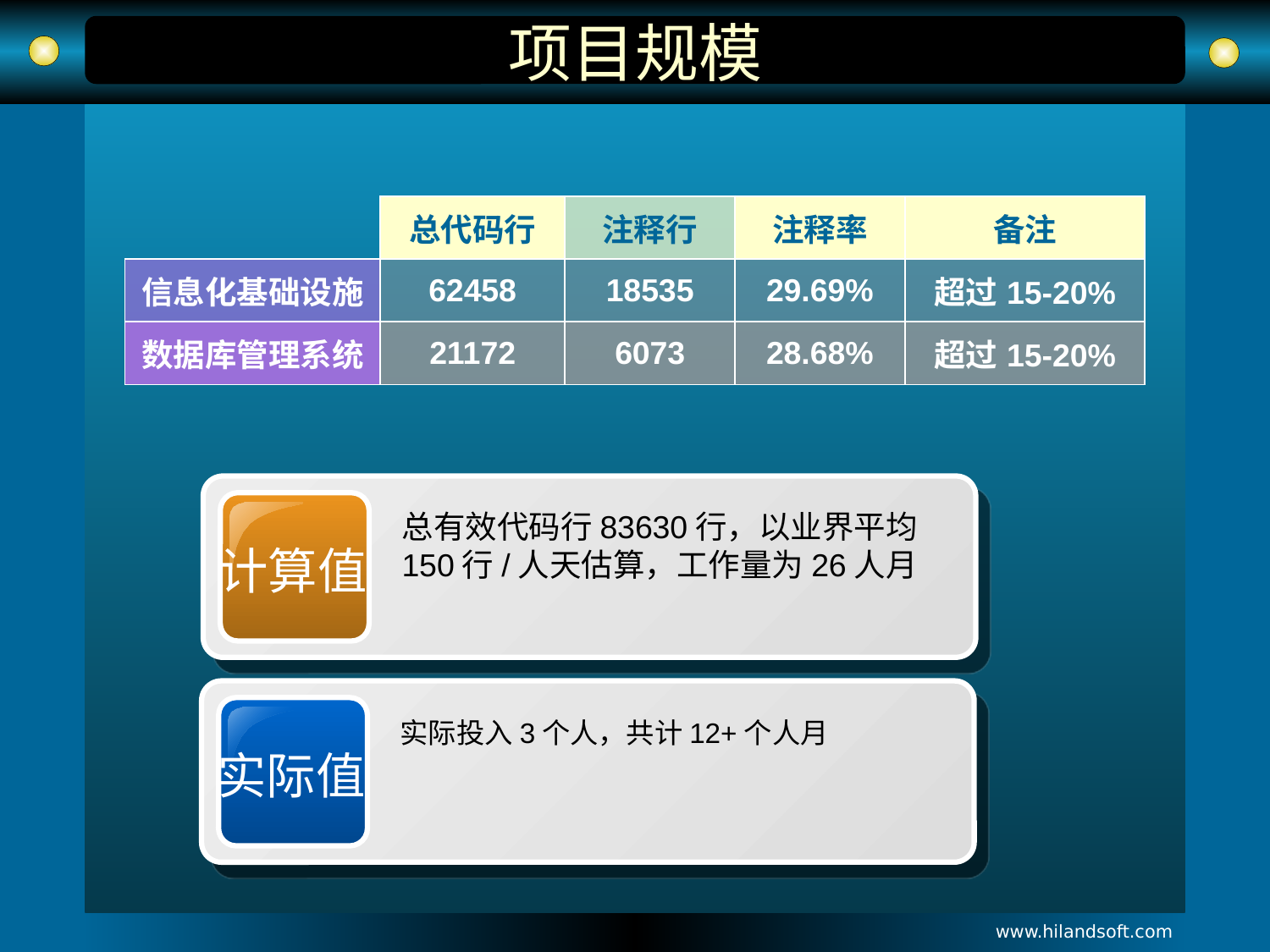

# 项目规模
|  | 总代码行 | 注释行 | 注释率 | 备注 |
| --- | --- | --- | --- | --- |
| 信息化基础设施 | 62458 | 18535 | 29.69% | 超过15-20% |
| 数据库管理系统 | 21172 | 6073 | 28.68% | 超过15-20% |

总有效代码行83630行，以业界平均150行/人天估算，工作量为26人月

计算值

实际投入3个人，共计12+个人月
实际值
www.hilandsoft.com